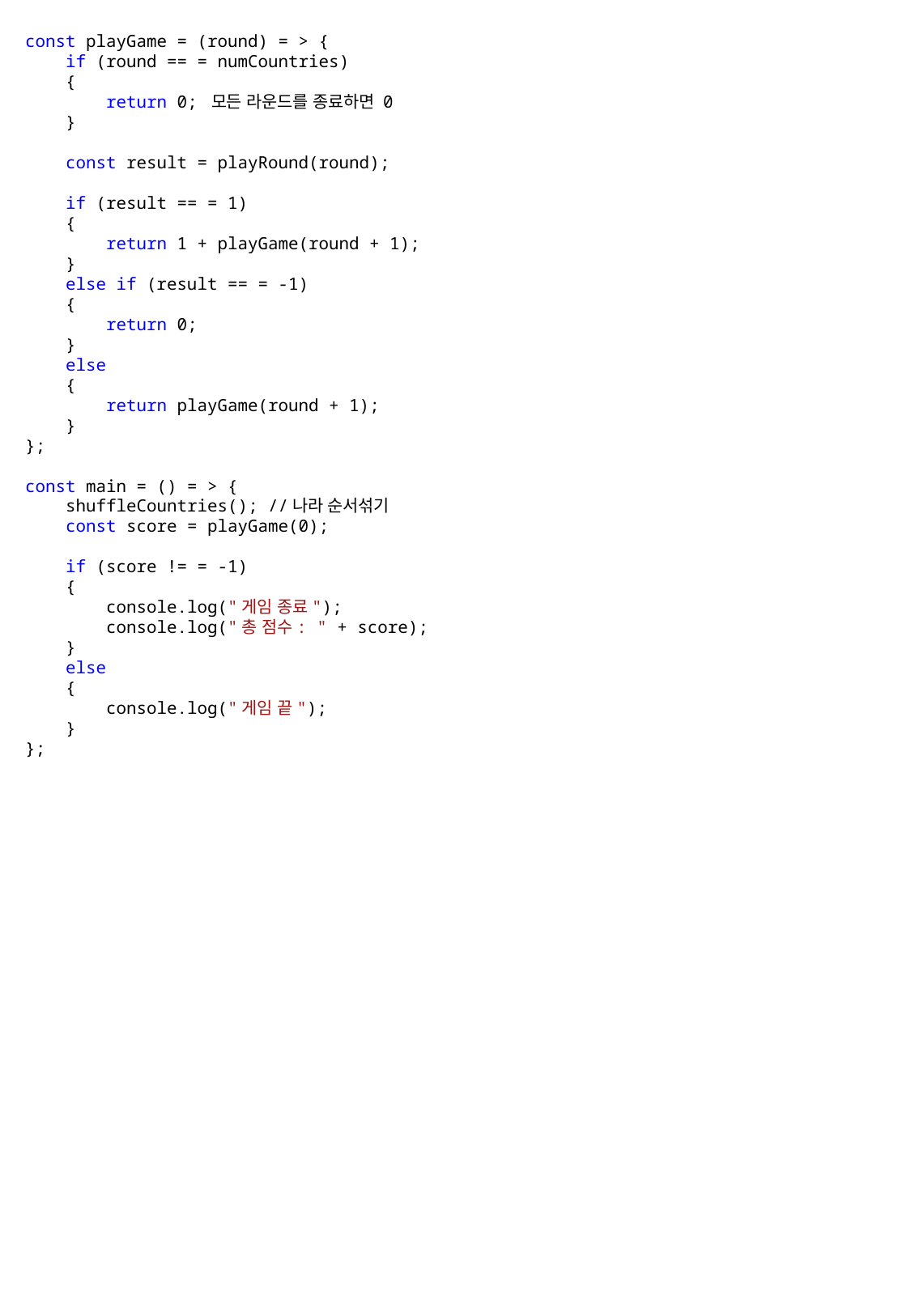

const playGame = (round) = > {
    if (round == = numCountries)
    {
        return 0; 모든 라운드를 종료하면 0
    }

    const result = playRound(round);

    if (result == = 1)
    {
        return 1 + playGame(round + 1);
    }
    else if (result == = -1)
    {
        return 0;
    }
    else
    {
        return playGame(round + 1);
    }
};

const main = () = > {
    shuffleCountries(); //나라 순서섞기
    const score = playGame(0);

    if (score != = -1)
    {
        console.log("게임 종료");
        console.log("총 점수: " + score);
    }
    else
    {
        console.log("게임 끝");
    }
};